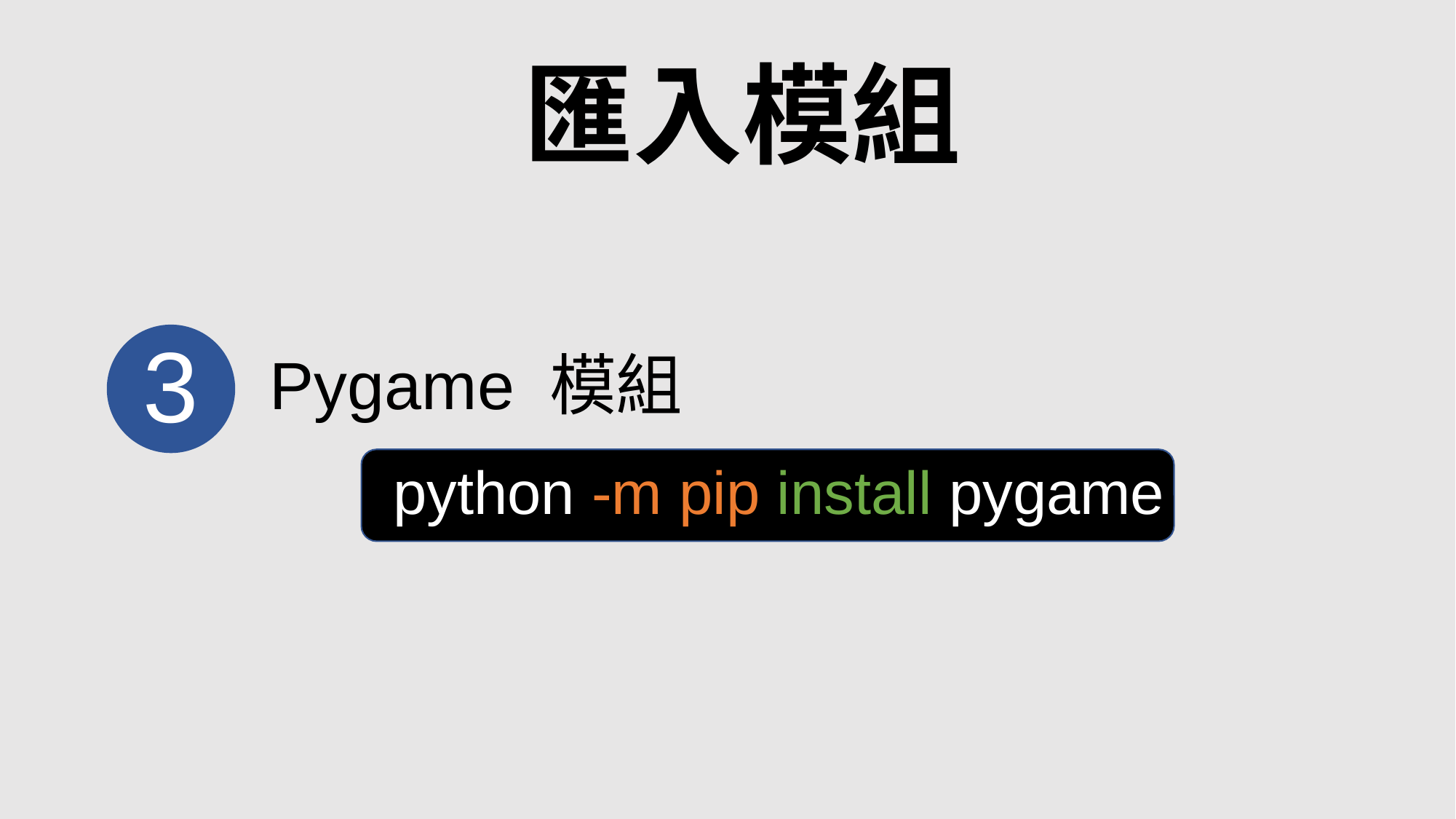

# 匯入模組
3

Pygame 模組
python -m pip install pygame